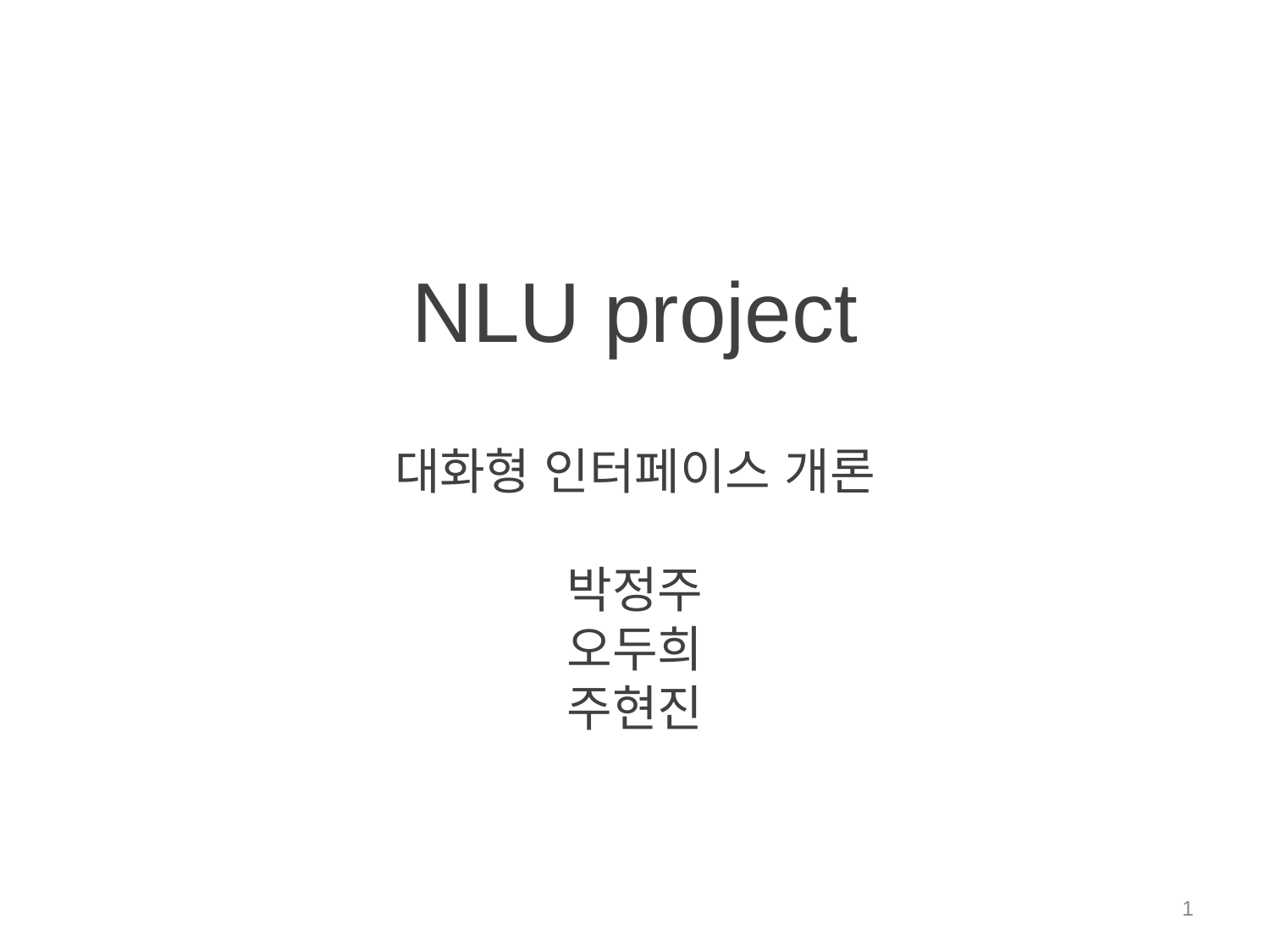

NLU project
대화형 인터페이스 개론

박정주
오두희
주현진
1